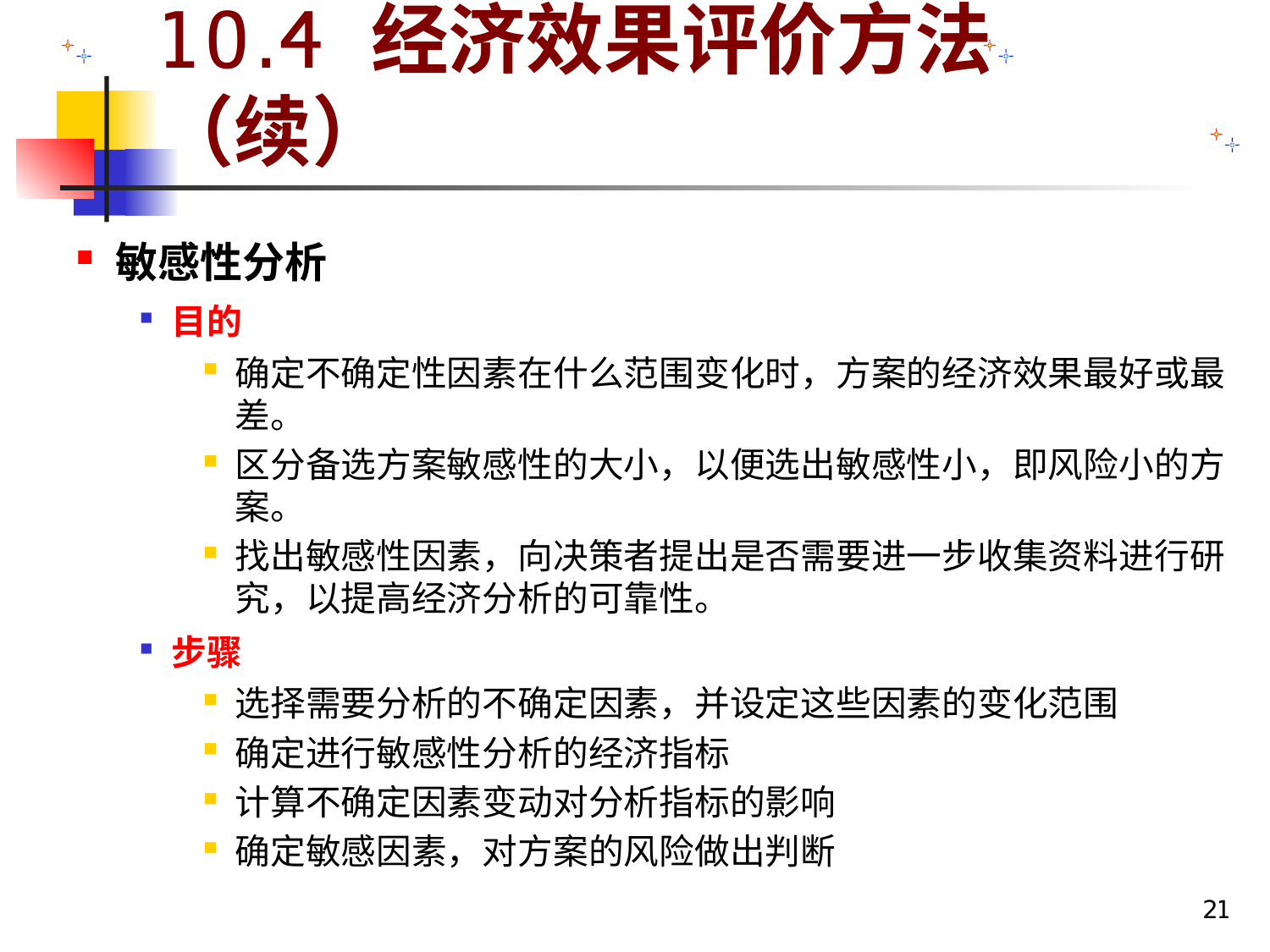

# 10.4 经济效果评价方法（续）
敏感性分析
目的
确定不确定性因素在什么范围变化时，方案的经济效果最好或最差。
区分备选方案敏感性的大小，以便选出敏感性小，即风险小的方案。
找出敏感性因素，向决策者提出是否需要进一步收集资料进行研究，以提高经济分析的可靠性。
步骤
选择需要分析的不确定因素，并设定这些因素的变化范围
确定进行敏感性分析的经济指标
计算不确定因素变动对分析指标的影响
确定敏感因素，对方案的风险做出判断
21